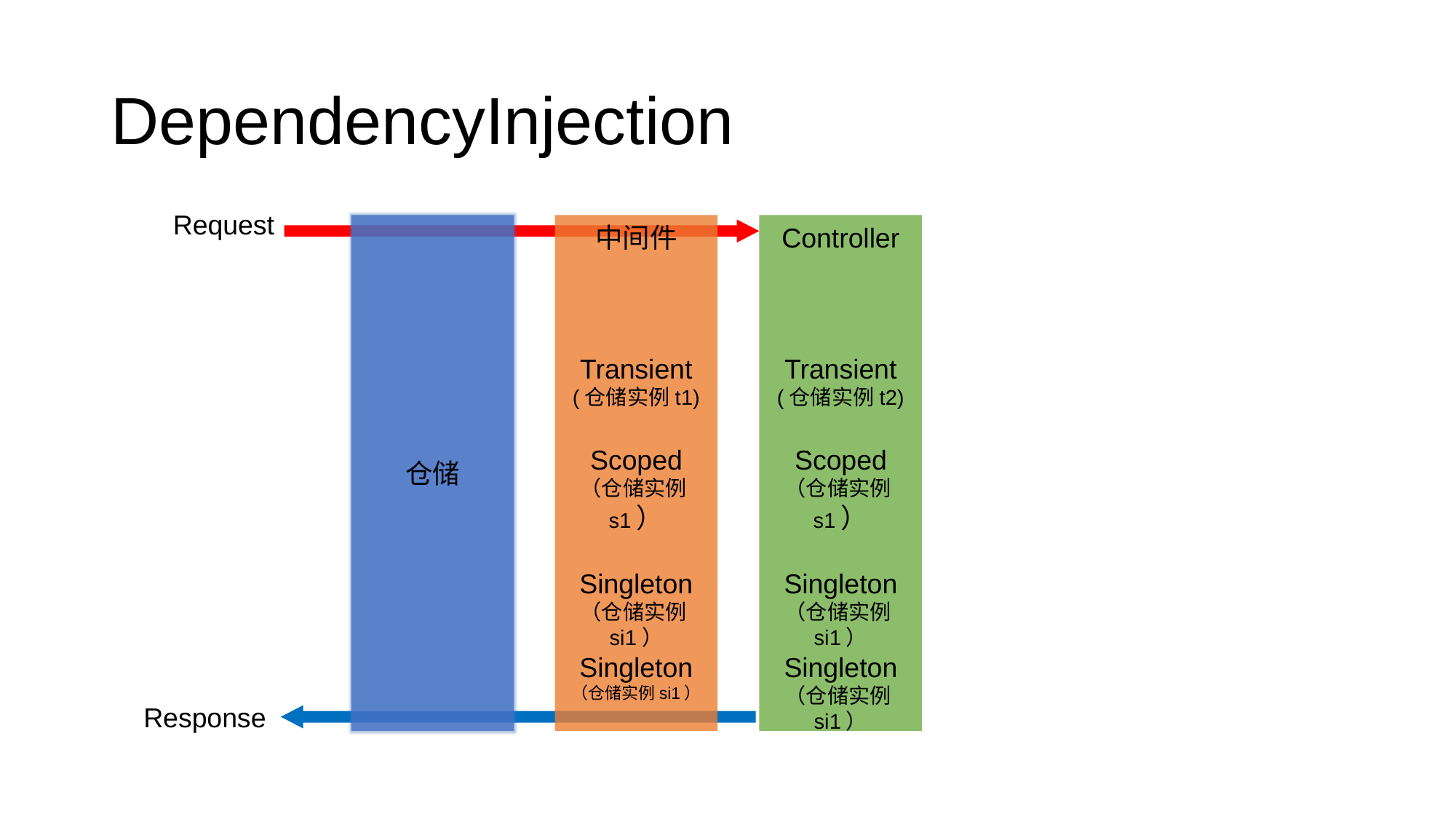

# DependencyInjection
Request
Controller

Transient
(仓储实例t2)

Scoped
（仓储实例s1）

Singleton
（仓储实例si1）
Singleton
（仓储实例si1）

仓储
中间件

Transient
(仓储实例t1)

Scoped
（仓储实例s1）

Singleton
（仓储实例si1）
Singleton
（仓储实例si1）

Response